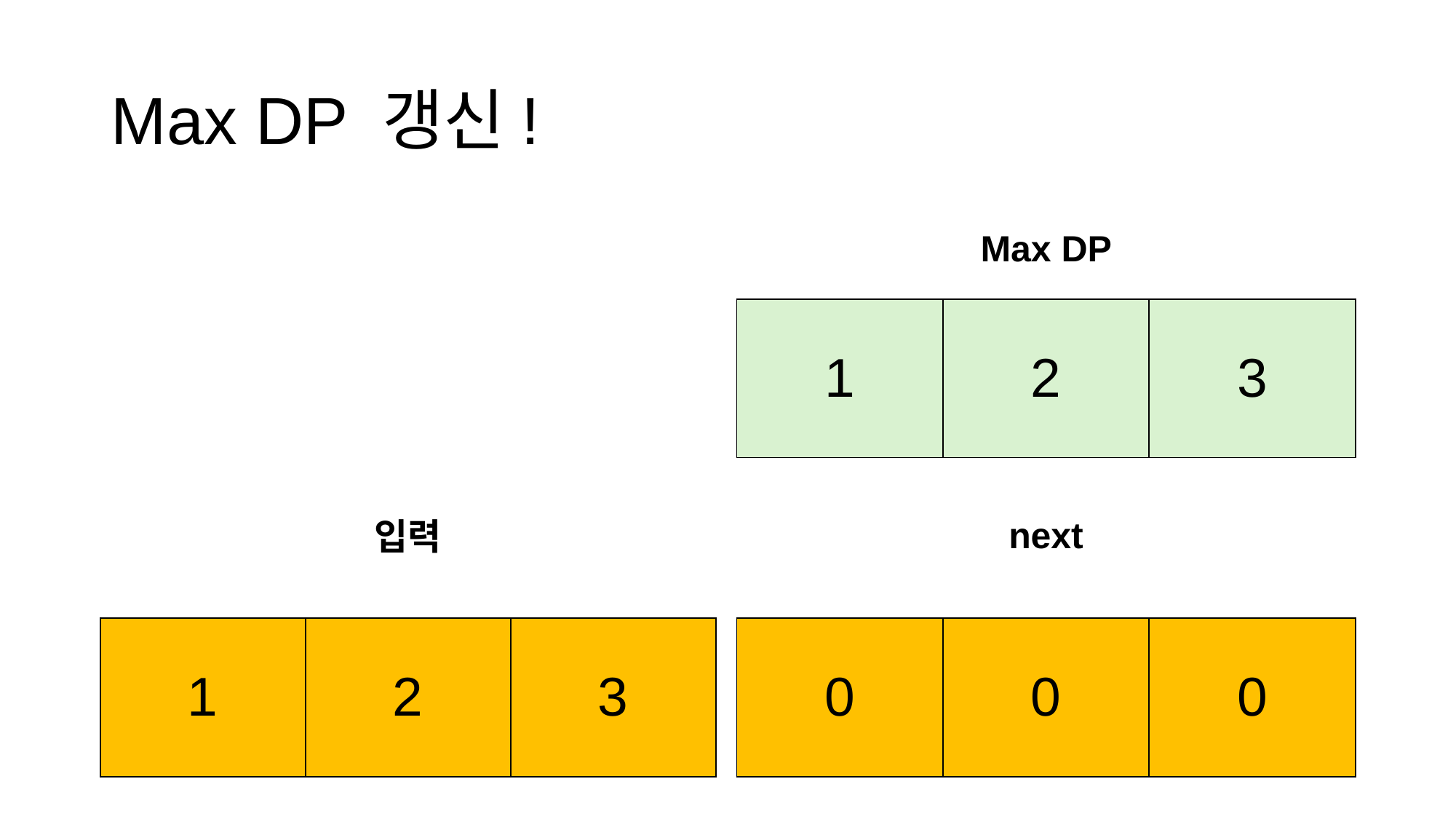

# Max DP 갱신!
Max DP
| 1 | 2 | 3 |
| --- | --- | --- |
입력
next
| 1 | 2 | 3 |
| --- | --- | --- |
| 0 | 0 | 0 |
| --- | --- | --- |